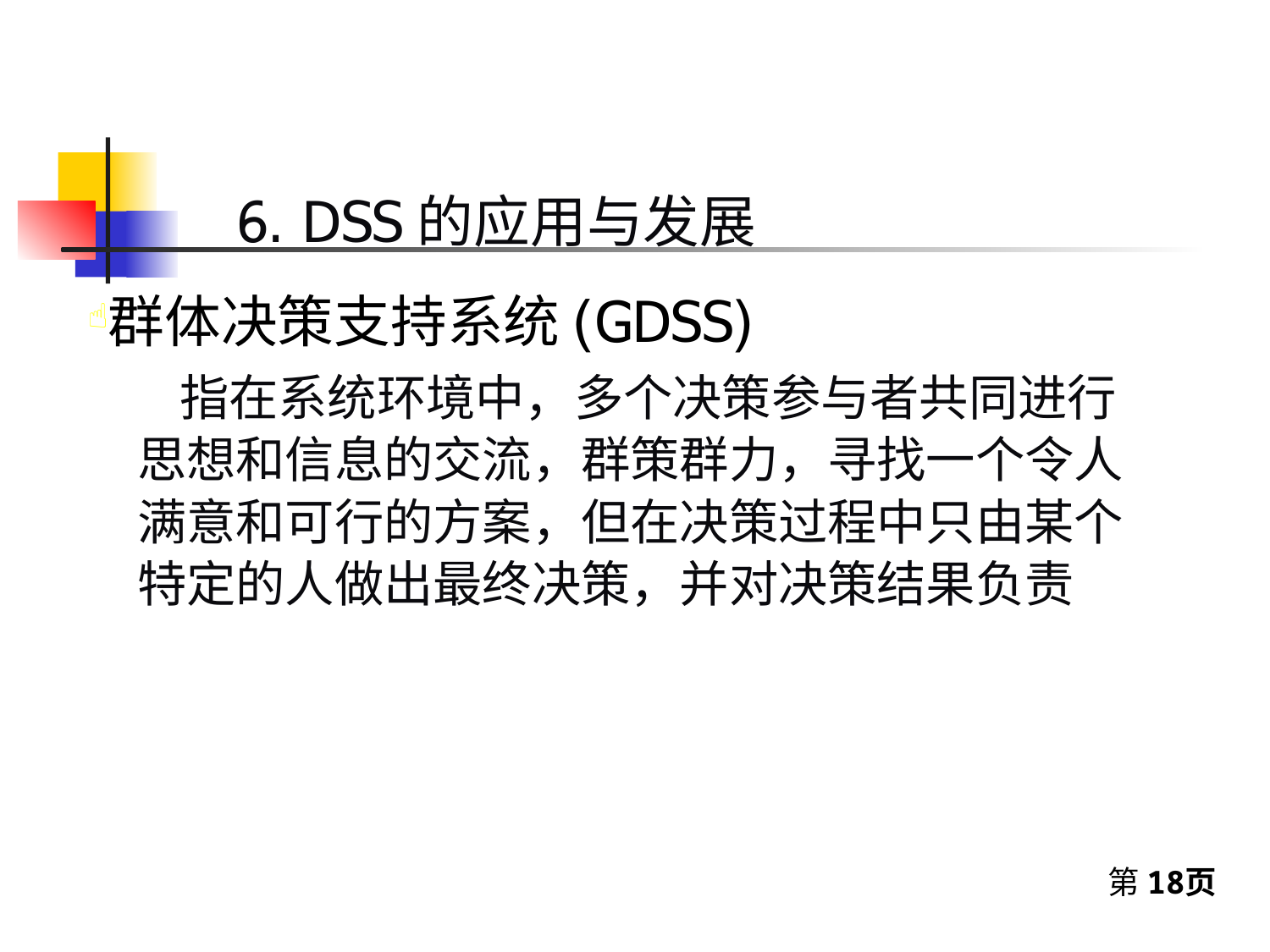

6. DSS的应用与发展
群体决策支持系统(GDSS)
是指在系统环境中，多个决策参与者共同进行思想和信息的交流，群策群力，寻找一个令人满意和可行的方案，但在决策过程中只由某个特定的人做出最终决策，并对决策结果负责